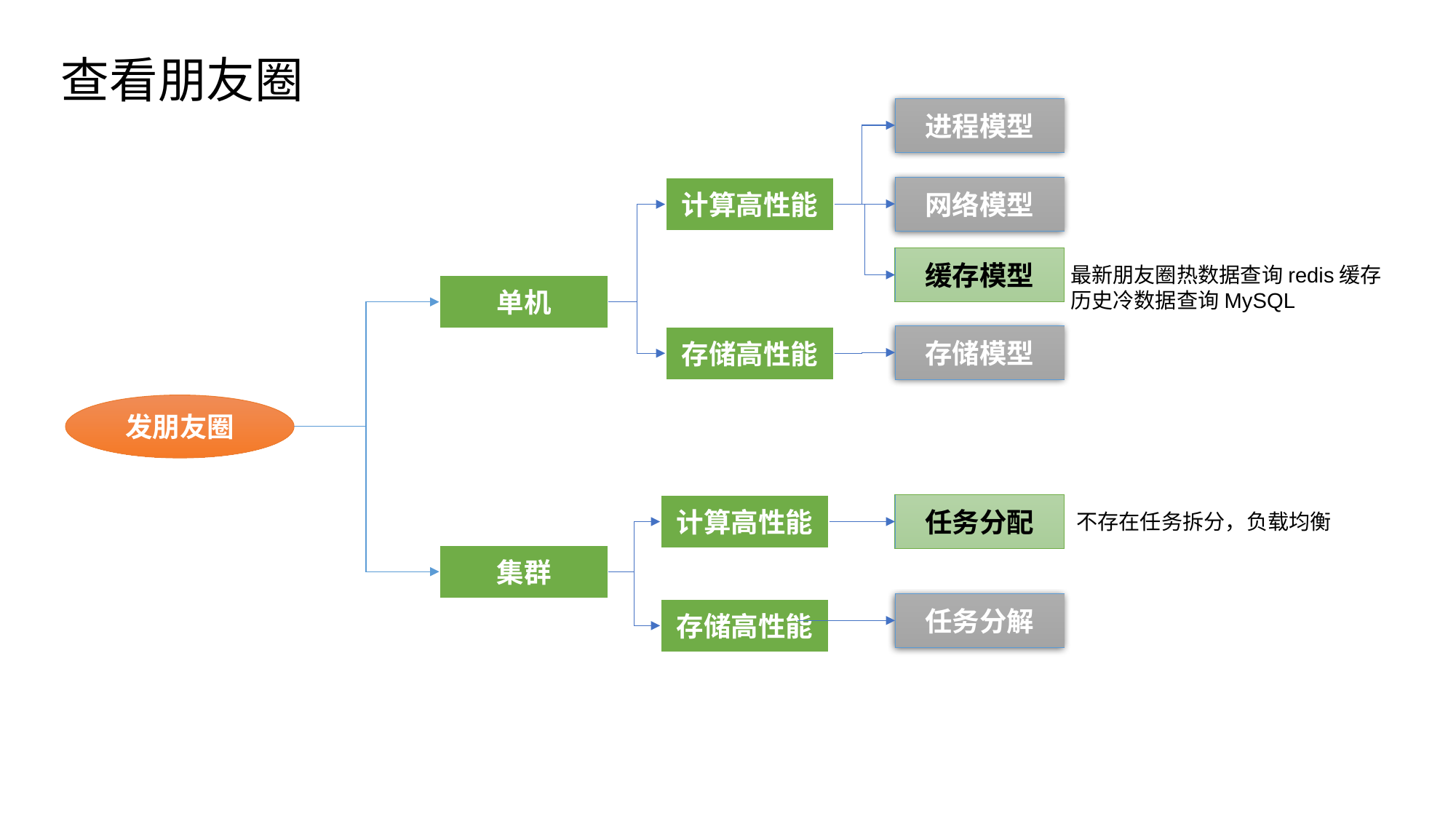

# 查看朋友圈
进程模型
网络模型
计算高性能
缓存模型
最新朋友圈热数据查询redis缓存
历史冷数据查询MySQL
单机
存储模型
存储高性能
发朋友圈
计算高性能
任务分配
不存在任务拆分，负载均衡
集群
任务分解
存储高性能